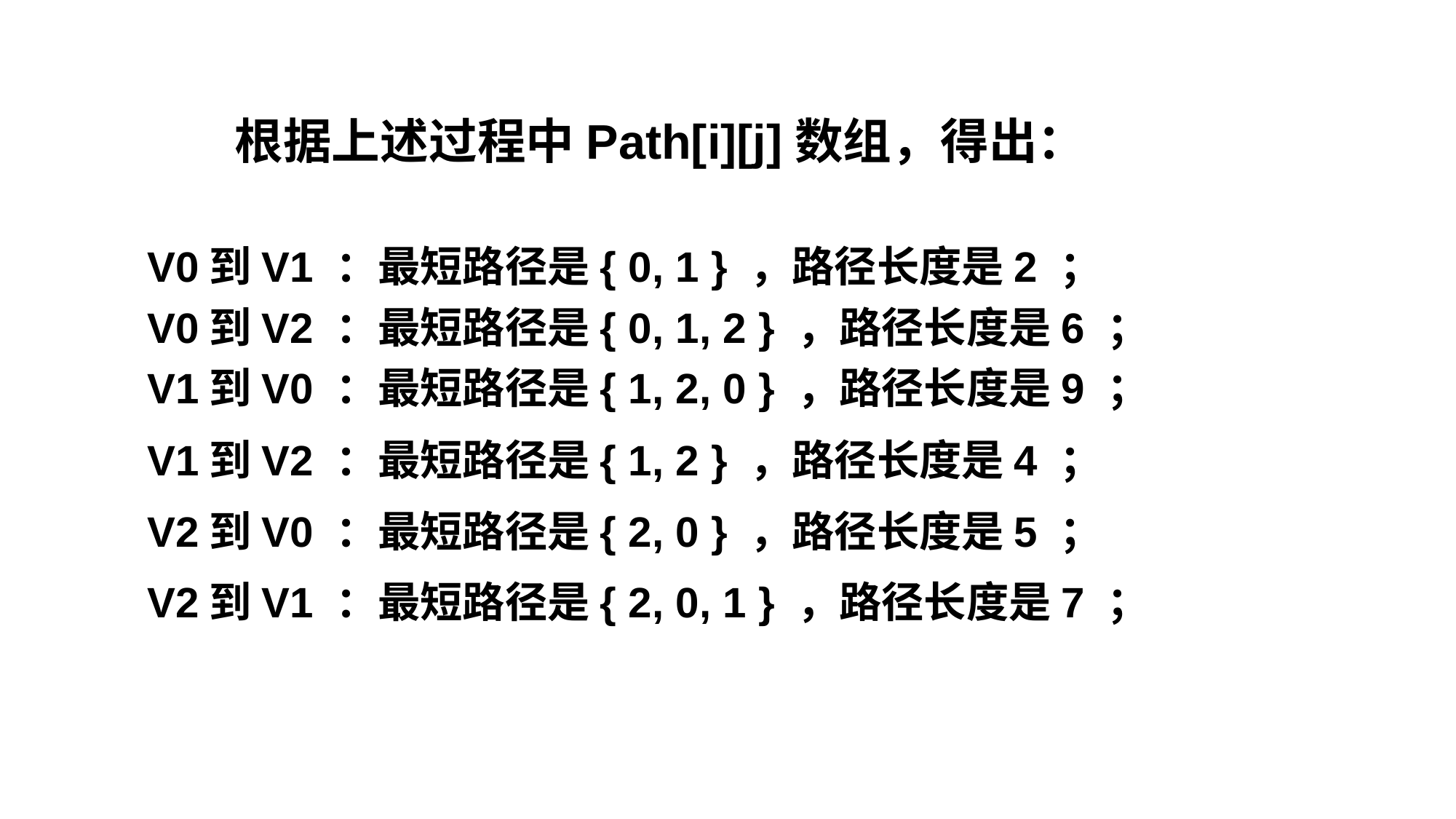

根据上述过程中Path[i][j]数组，得出：

V0到V1 ：最短路径是{ 0, 1 } ，路径长度是2 ；
V0到V2 ：最短路径是{ 0, 1, 2 } ，路径长度是6 ；
V1到V0 ：最短路径是{ 1, 2, 0 } ，路径长度是9 ；
V1到V2 ：最短路径是{ 1, 2 } ，路径长度是4 ；
V2到V0 ：最短路径是{ 2, 0 } ，路径长度是5 ；
V2到V1 ：最短路径是{ 2, 0, 1 } ，路径长度是7 ；